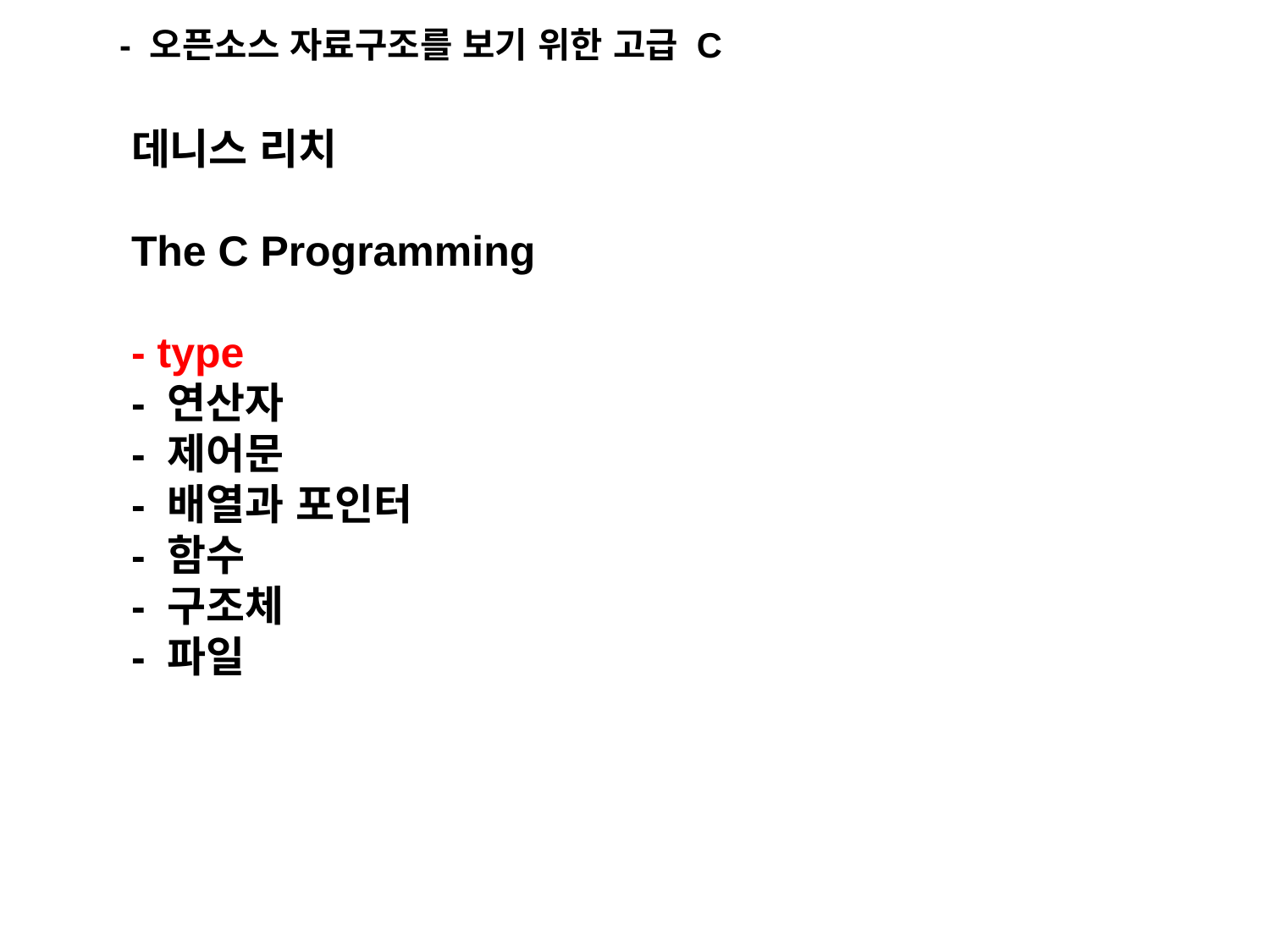

- 오픈소스 자료구조를 보기 위한 고급 C
데니스 리치

The C Programming

- type
- 연산자
- 제어문
- 배열과 포인터
- 함수
- 구조체
- 파일